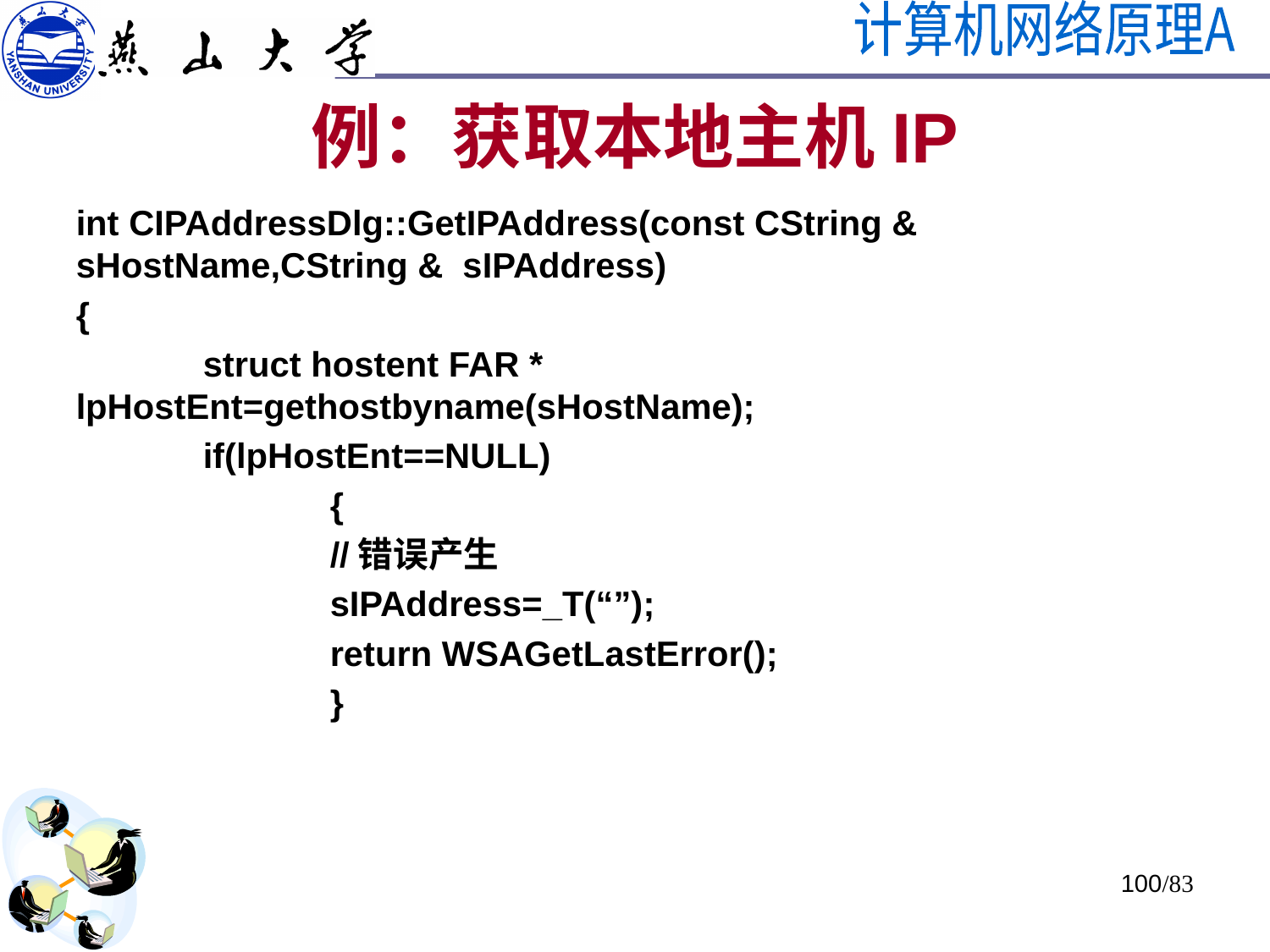

# 例：获取本地主机IP
int CIPAddressDlg::GetIPAddress(const CString & sHostName,CString &  sIPAddress)
{
	struct hostent FAR * 	lpHostEnt=gethostbyname(sHostName);
	if(lpHostEnt==NULL)
		{
		//错误产生
		sIPAddress=_T(“”);
		return WSAGetLastError();
		}

100/83